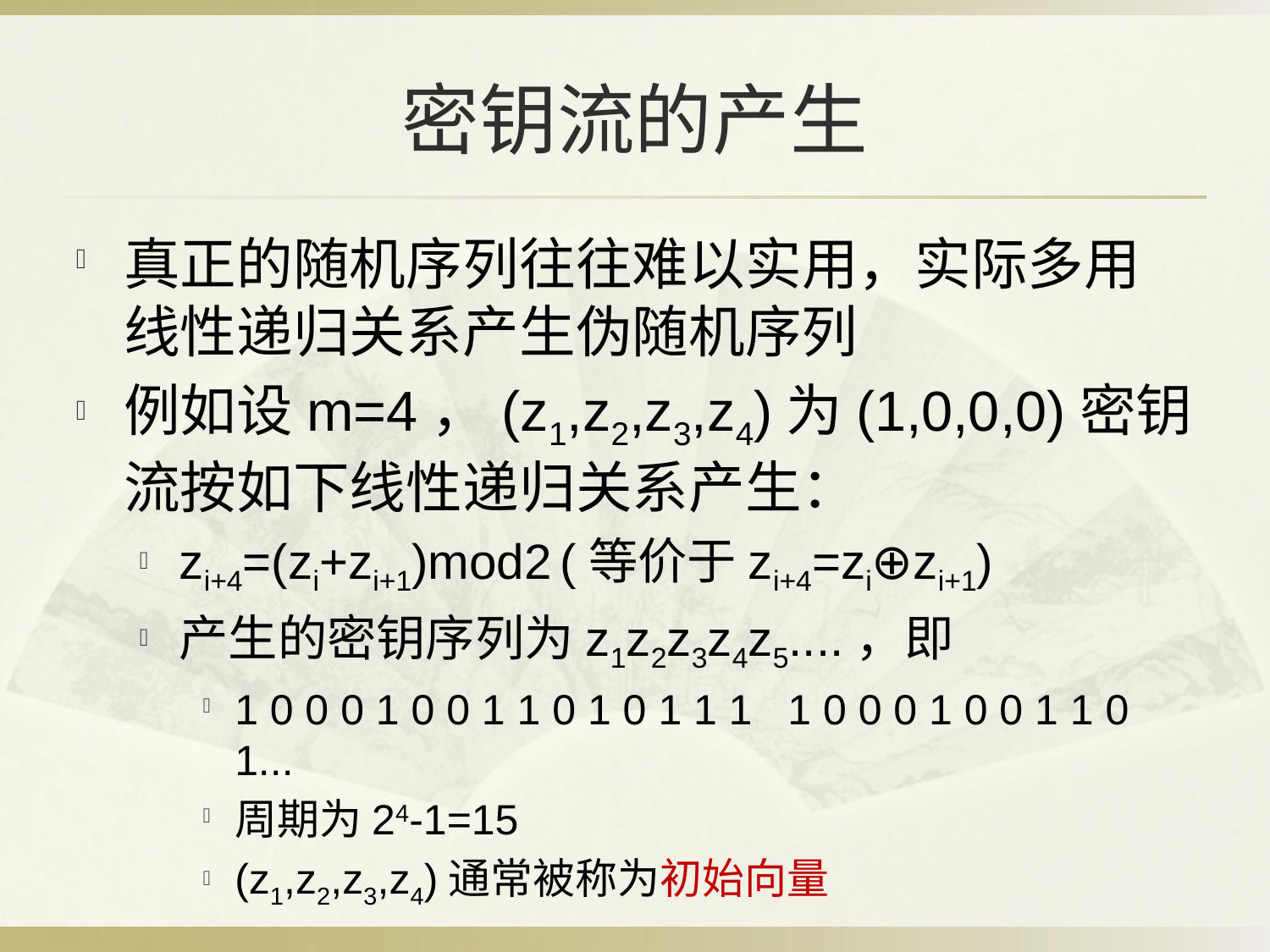

# 密钥流的产生
真正的随机序列往往难以实用，实际多用线性递归关系产生伪随机序列
例如设m=4，(z1,z2,z3,z4)为(1,0,0,0)密钥流按如下线性递归关系产生：
zi+4=(zi+zi+1)mod2	(等价于zi+4=zi⊕zi+1)
产生的密钥序列为z1z2z3z4z5....，即
1 0 0 0 1 0 0 1 1 0 1 0 1 1 1   1 0 0 0 1 0 0 1 1 0 1...
周期为24-1=15
(z1,z2,z3,z4)通常被称为初始向量